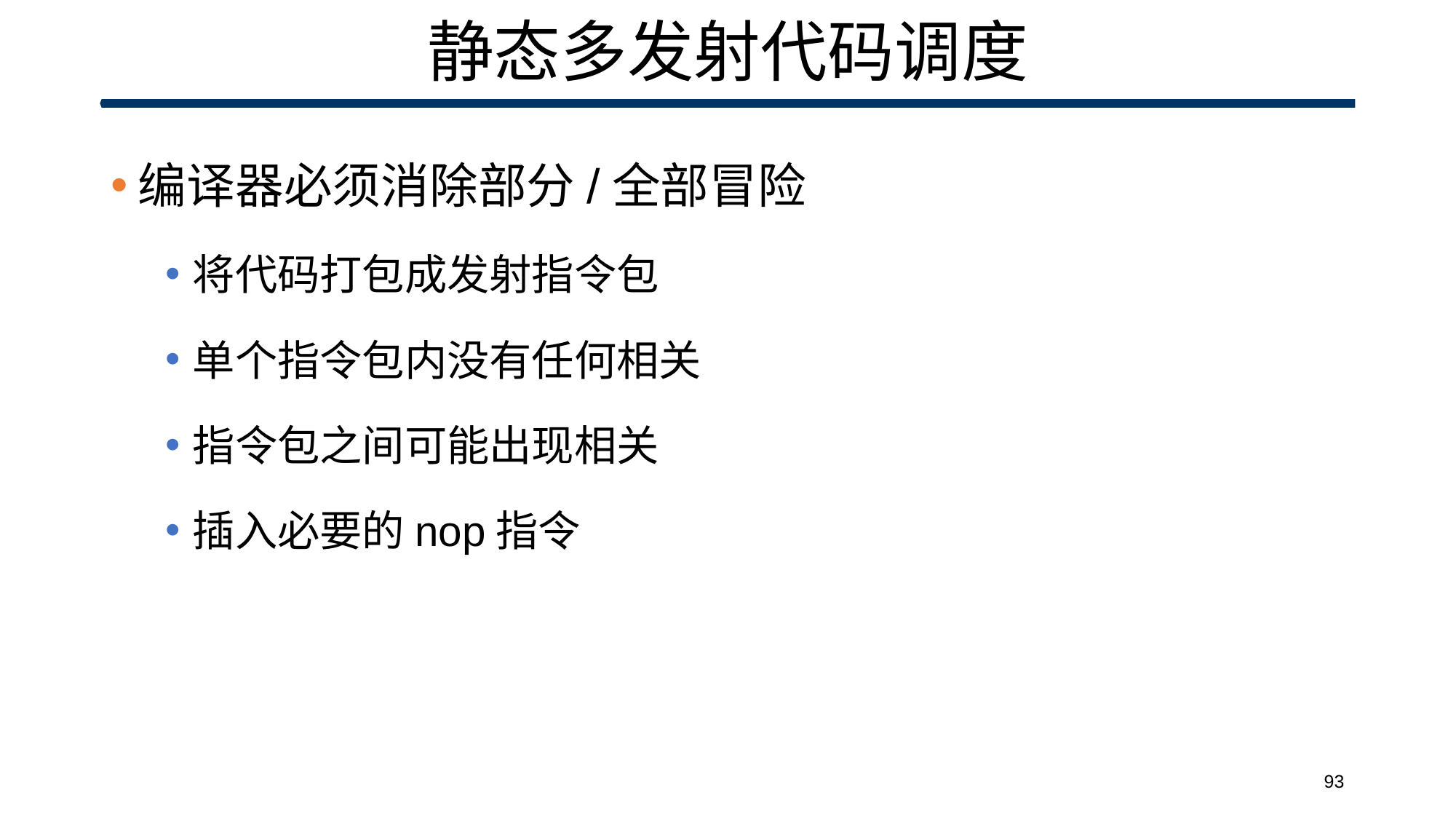

# 静态多发射代码调度
编译器必须消除部分/全部冒险
将代码打包成发射指令包
单个指令包内没有任何相关
指令包之间可能出现相关
插入必要的nop指令

93